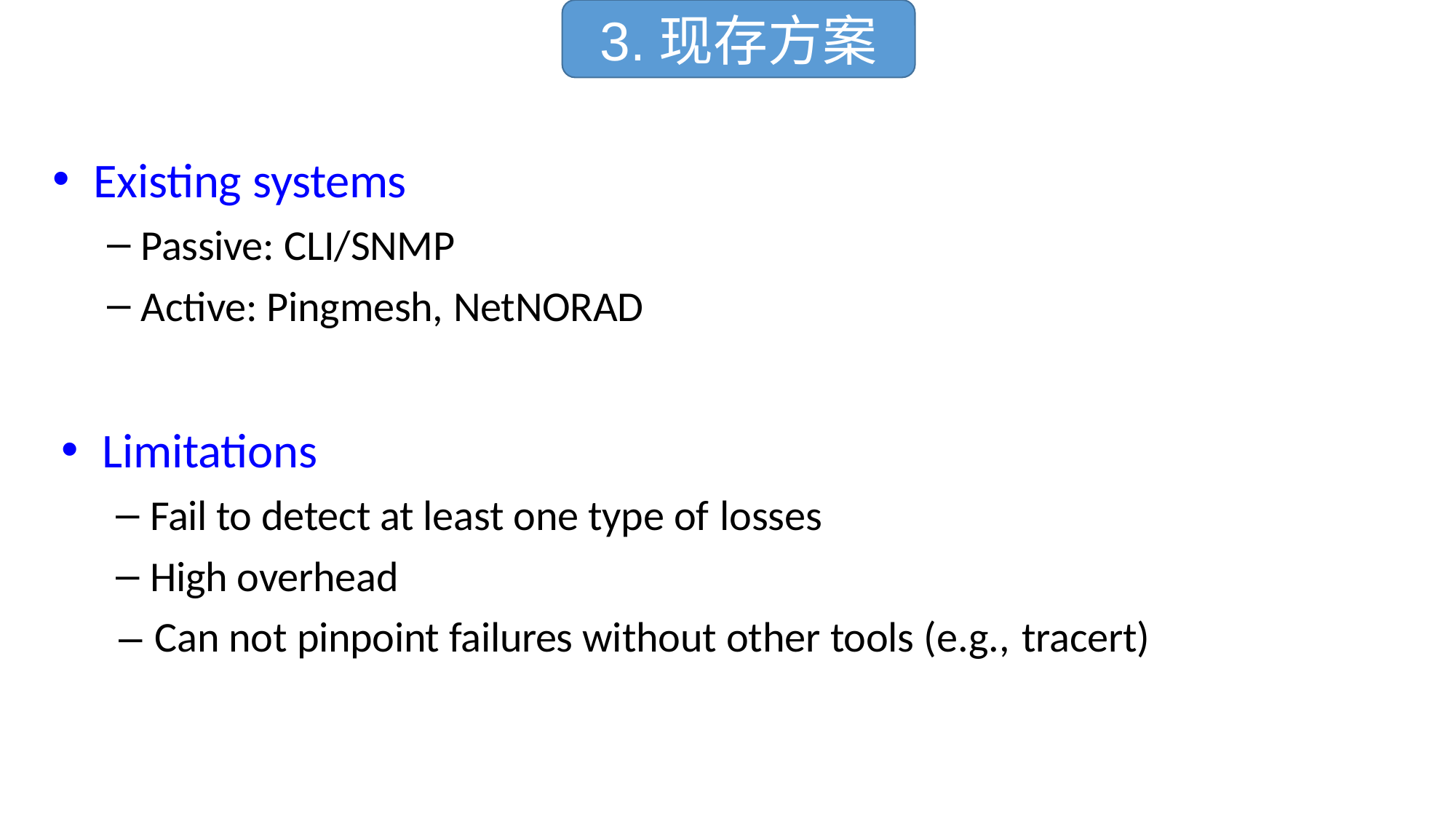

3.现存方案
Existing systems
Passive: CLI/SNMP
Active: Pingmesh, NetNORAD

Limitations
Fail to detect at least one type of losses
High overhead
– Can not pinpoint failures without other tools (e.g., tracert)